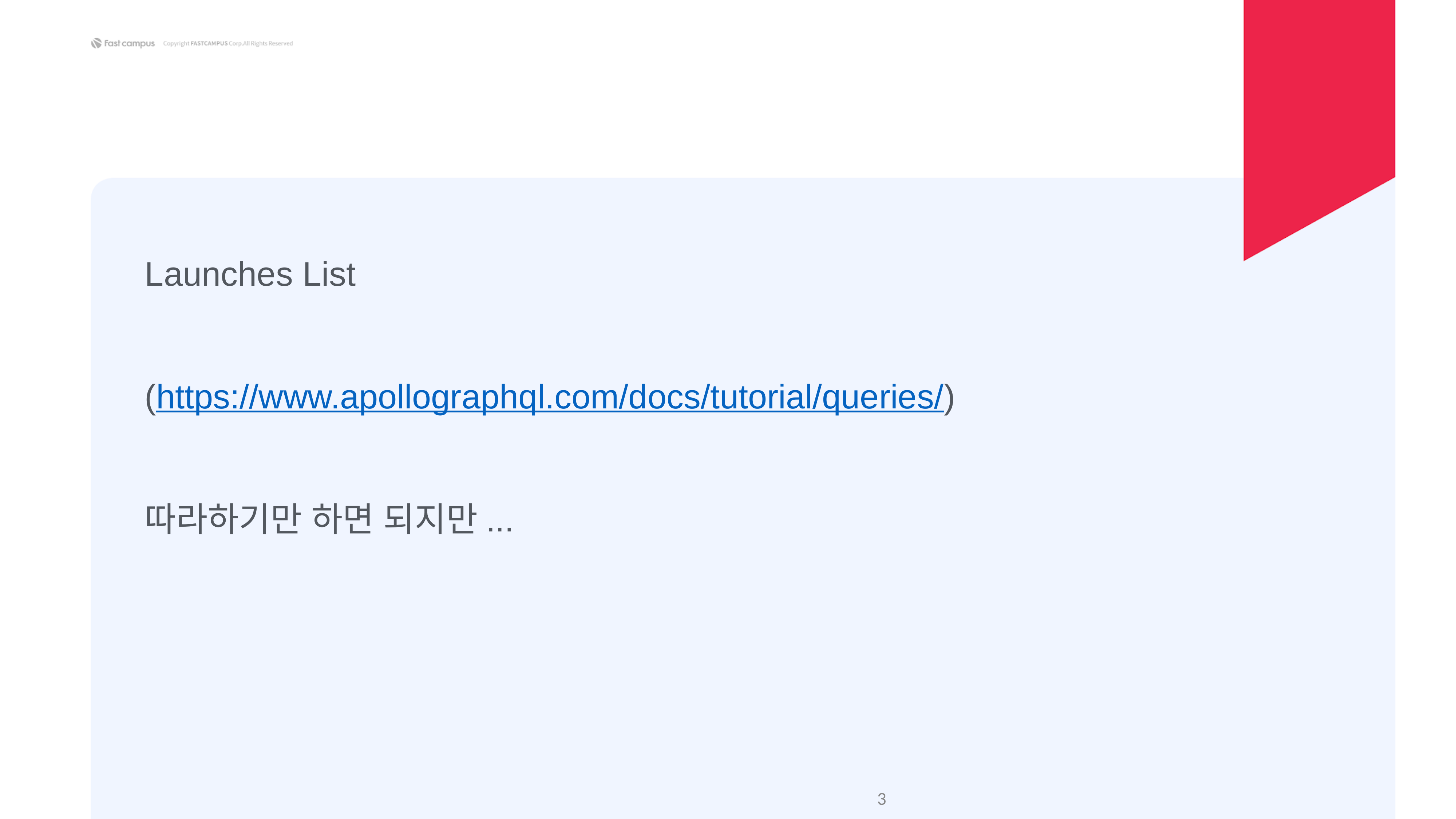

Launches List

(https://www.apollographql.com/docs/tutorial/queries/)

따라하기만 하면 되지만...

3